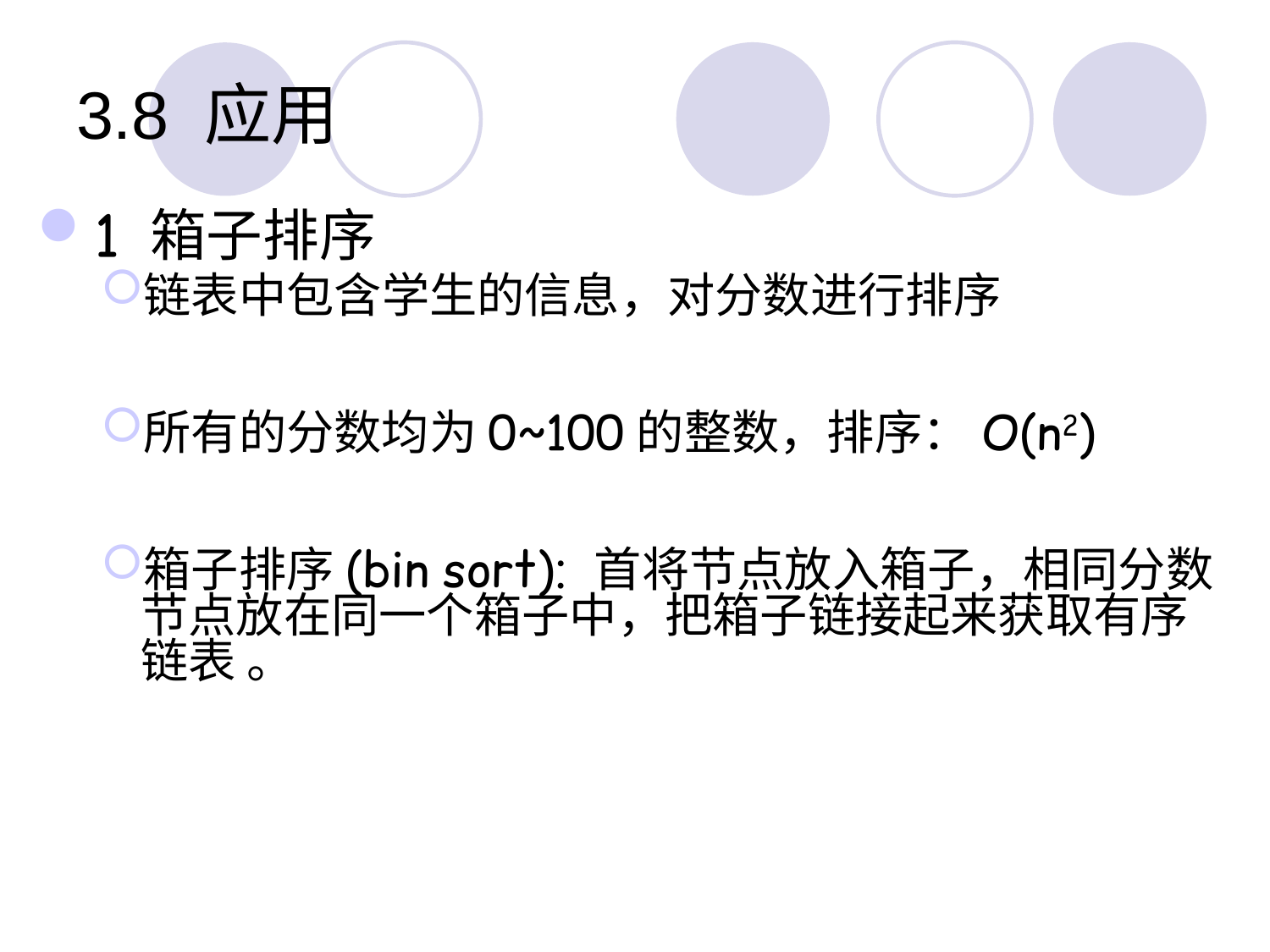

# 3.8 应用
1 箱子排序
链表中包含学生的信息，对分数进行排序

所有的分数均为0~100的整数，排序：O(n2)

箱子排序(bin sort): 首将节点放入箱子，相同分数节点放在同一个箱子中，把箱子链接起来获取有序链表 。

54